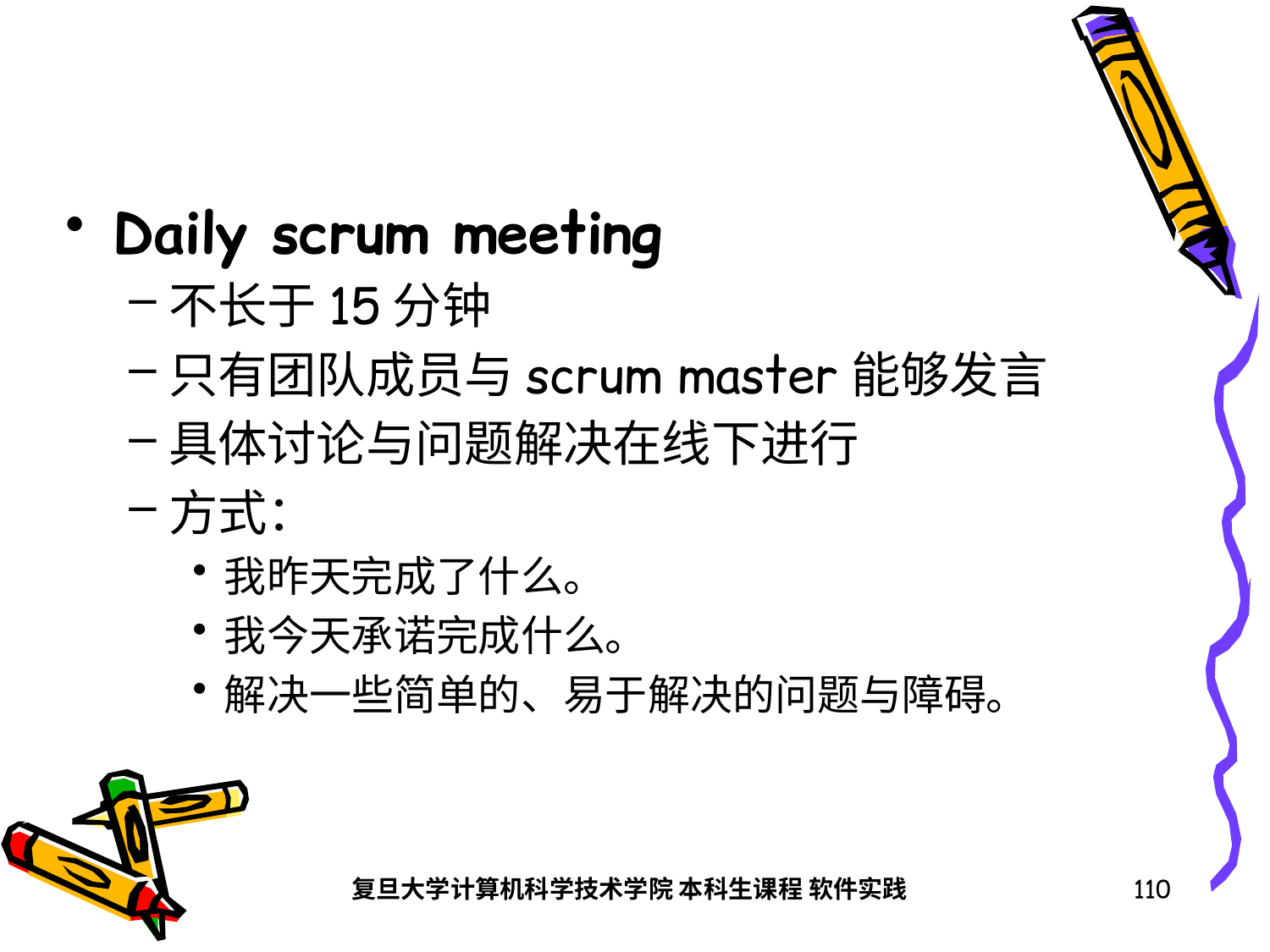

#
Daily scrum meeting
不长于15分钟
只有团队成员与scrum master能够发言
具体讨论与问题解决在线下进行
方式：
我昨天完成了什么。
我今天承诺完成什么。
解决一些简单的、易于解决的问题与障碍。
复旦大学计算机科学技术学院 本科生课程 软件实践
110